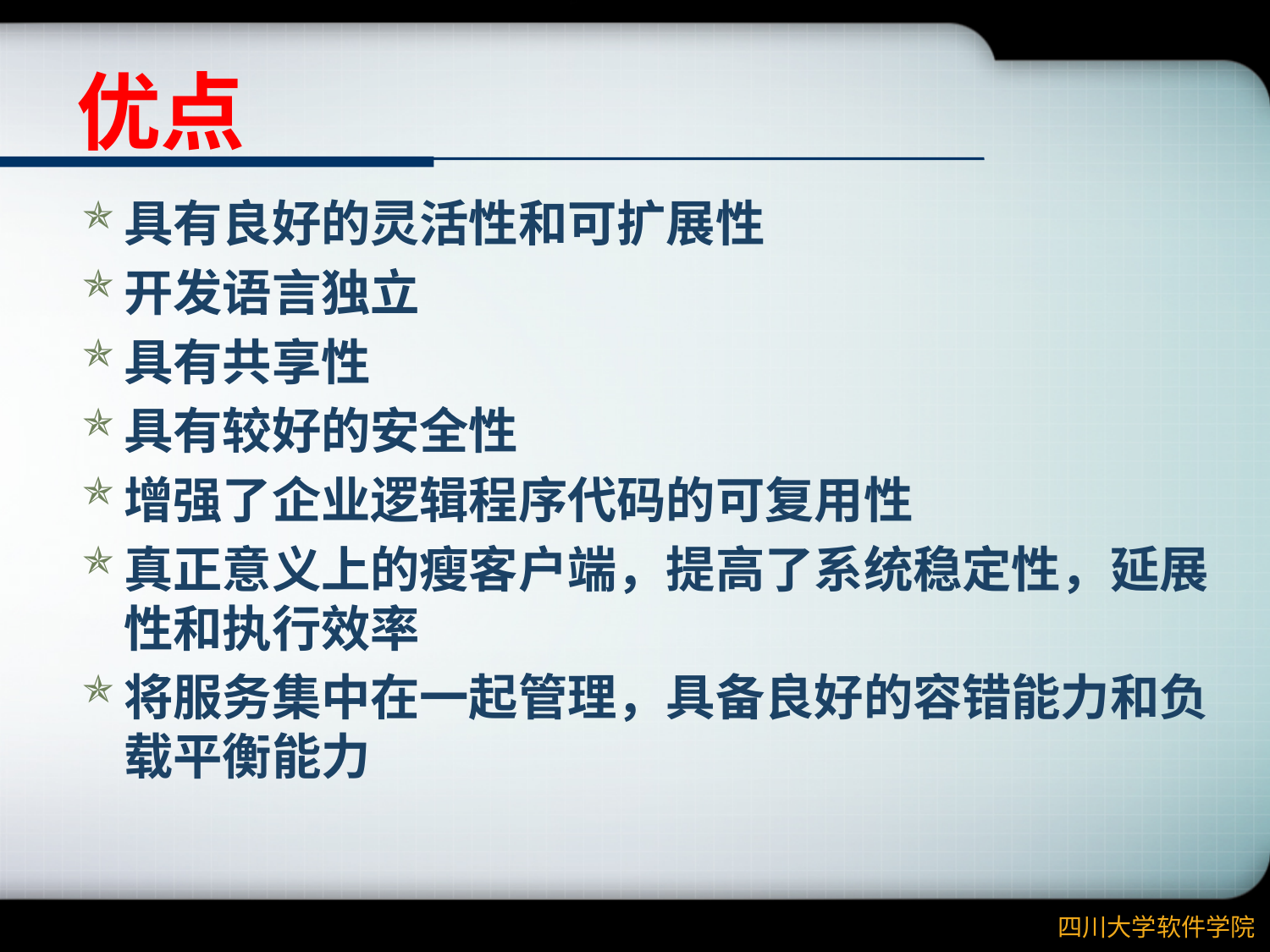

# 优点
具有良好的灵活性和可扩展性
开发语言独立
具有共享性
具有较好的安全性
增强了企业逻辑程序代码的可复用性
真正意义上的瘦客户端，提高了系统稳定性，延展性和执行效率
将服务集中在一起管理，具备良好的容错能力和负载平衡能力